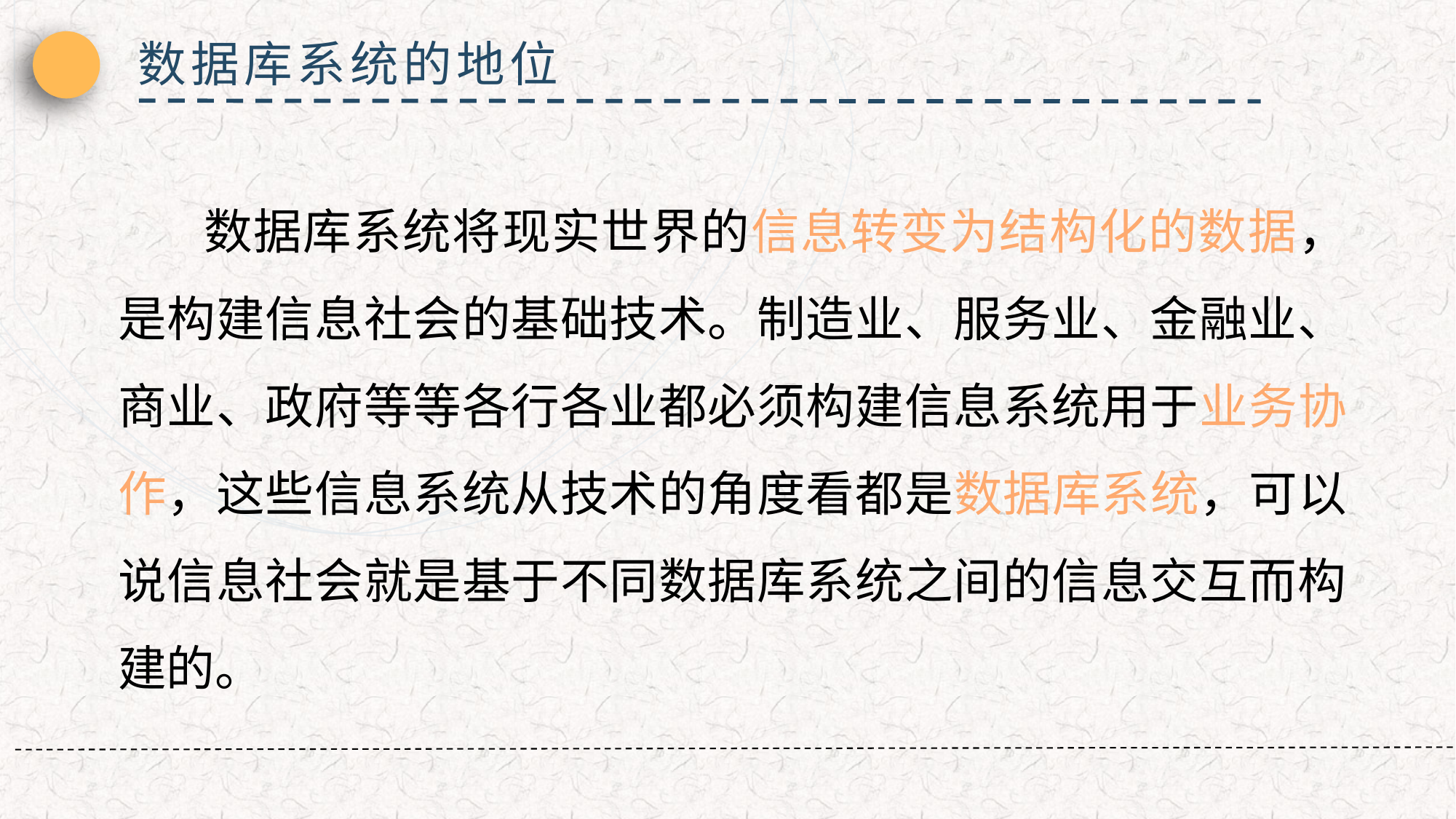

数据库系统的地位

数据库系统将现实世界的信息转变为结构化的数据，是构建信息社会的基础技术。制造业、服务业、金融业、商业、政府等等各行各业都必须构建信息系统用于业务协作，这些信息系统从技术的角度看都是数据库系统，可以说信息社会就是基于不同数据库系统之间的信息交互而构建的。